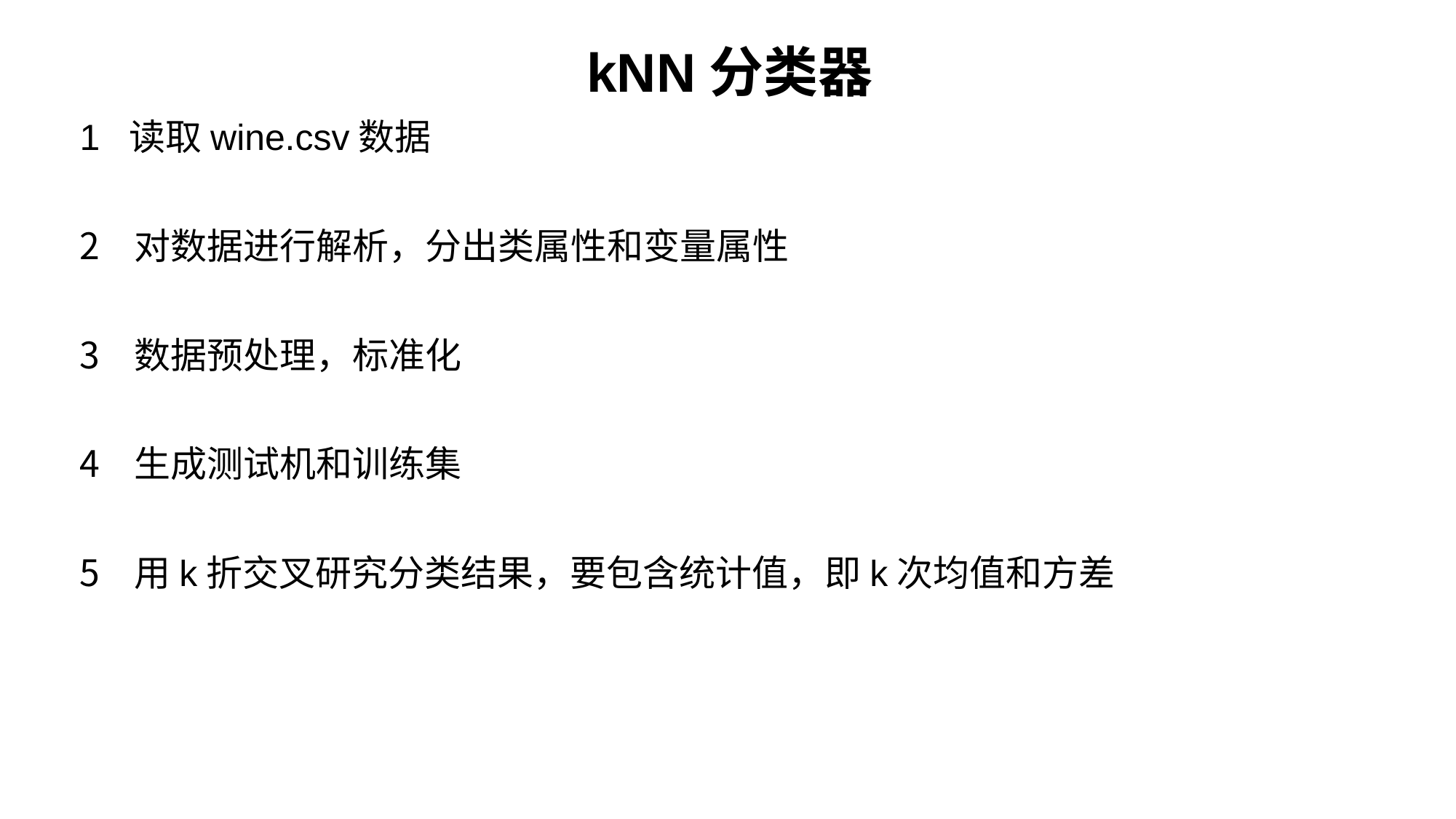

kNN分类器
1  读取wine.csv数据

对数据进行解析，分出类属性和变量属性

数据预处理，标准化

生成测试机和训练集

用k折交叉研究分类结果，要包含统计值，即k次均值和方差